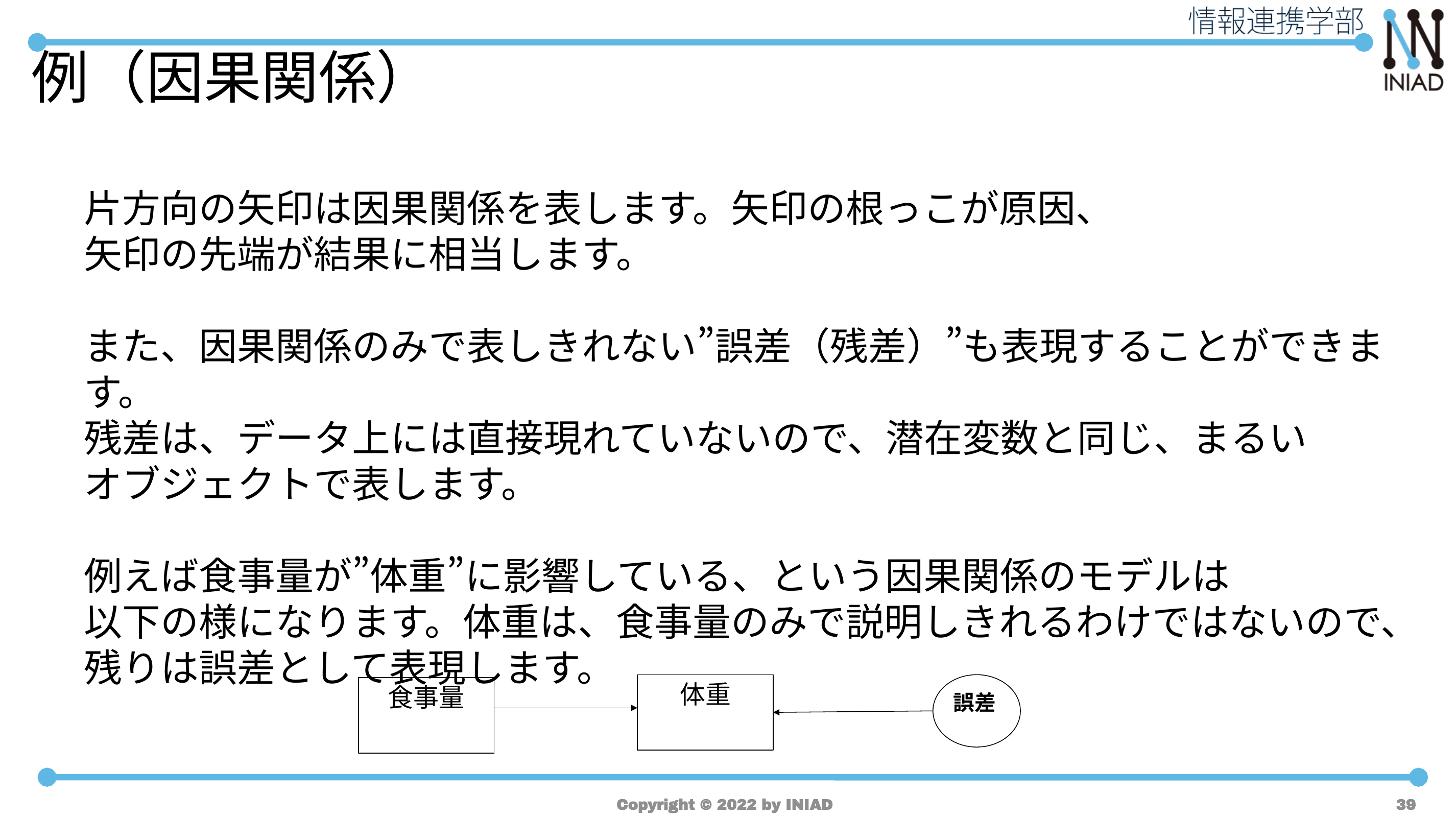

# 例（因果関係）
片方向の矢印は因果関係を表します。矢印の根っこが原因、
矢印の先端が結果に相当します。

また、因果関係のみで表しきれない”誤差（残差）”も表現することができます。
残差は、データ上には直接現れていないので、潜在変数と同じ、まるい
オブジェクトで表します。

例えば食事量が”体重”に影響している、という因果関係のモデルは
以下の様になります。体重は、食事量のみで説明しきれるわけではないので、
残りは誤差として表現します。
体重
誤差
食事量
Copyright © 2022 by INIAD
39